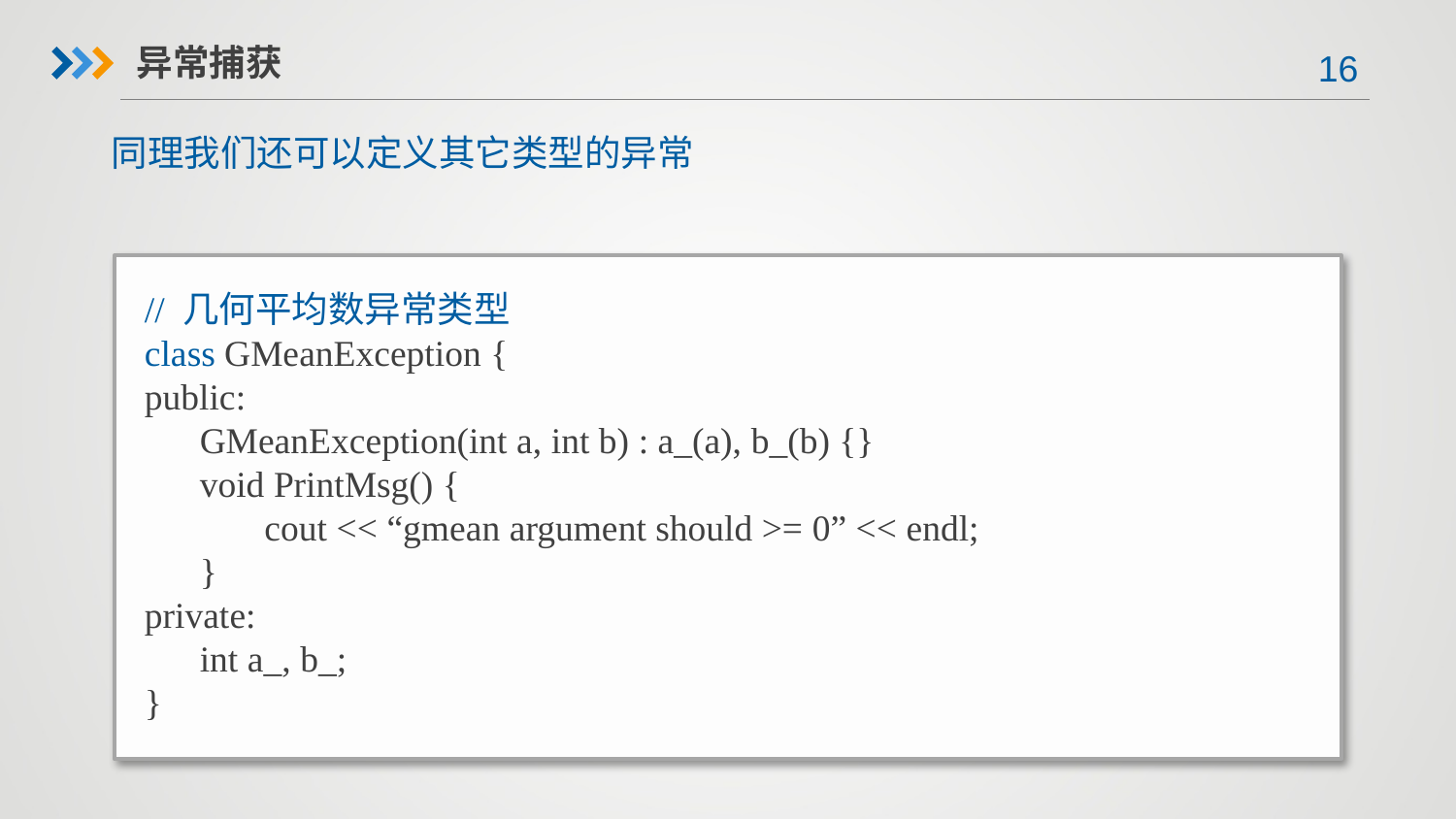

异常捕获
同理我们还可以定义其它类型的异常

// 几何平均数异常类型
class GMeanException {
public:
      GMeanException(int a, int b) : a_(a), b_(b) {}
      void PrintMsg() {
             cout << “gmean argument should >= 0” << endl;
      }
private:
      int a_, b_;
}